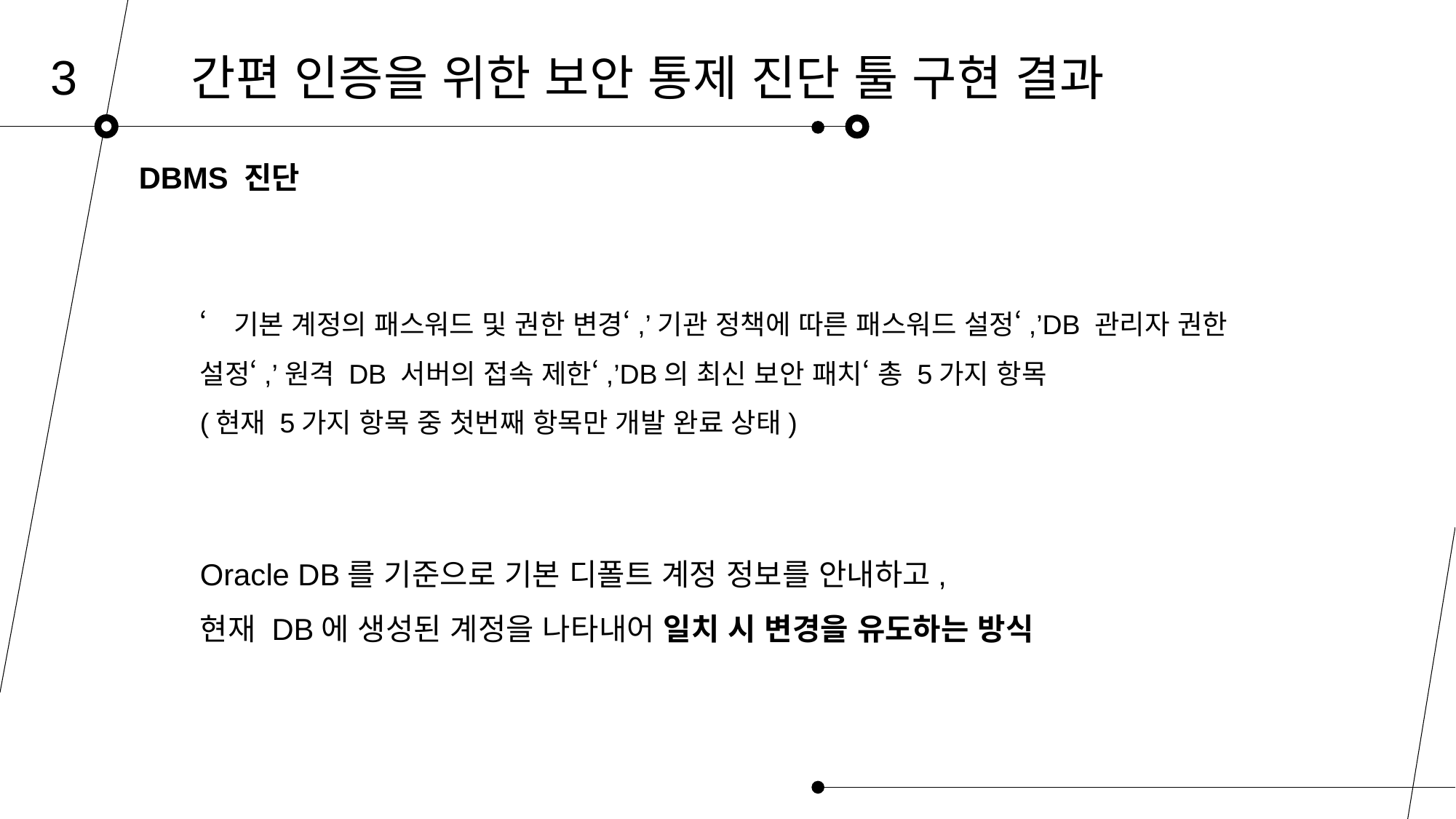

3
간편 인증을 위한 보안 통제 진단 툴 구현 결과
DBMS 진단

‘기본 계정의 패스워드 및 권한 변경‘,’기관 정책에 따른 패스워드 설정‘,’DB 관리자 권한 설정‘,’원격 DB 서버의 접속 제한‘,’DB의 최신 보안 패치‘ 총 5가지 항목
(현재 5가지 항목 중 첫번째 항목만 개발 완료 상태)

Oracle DB를 기준으로 기본 디폴트 계정 정보를 안내하고,
현재 DB에 생성된 계정을 나타내어 일치 시 변경을 유도하는 방식